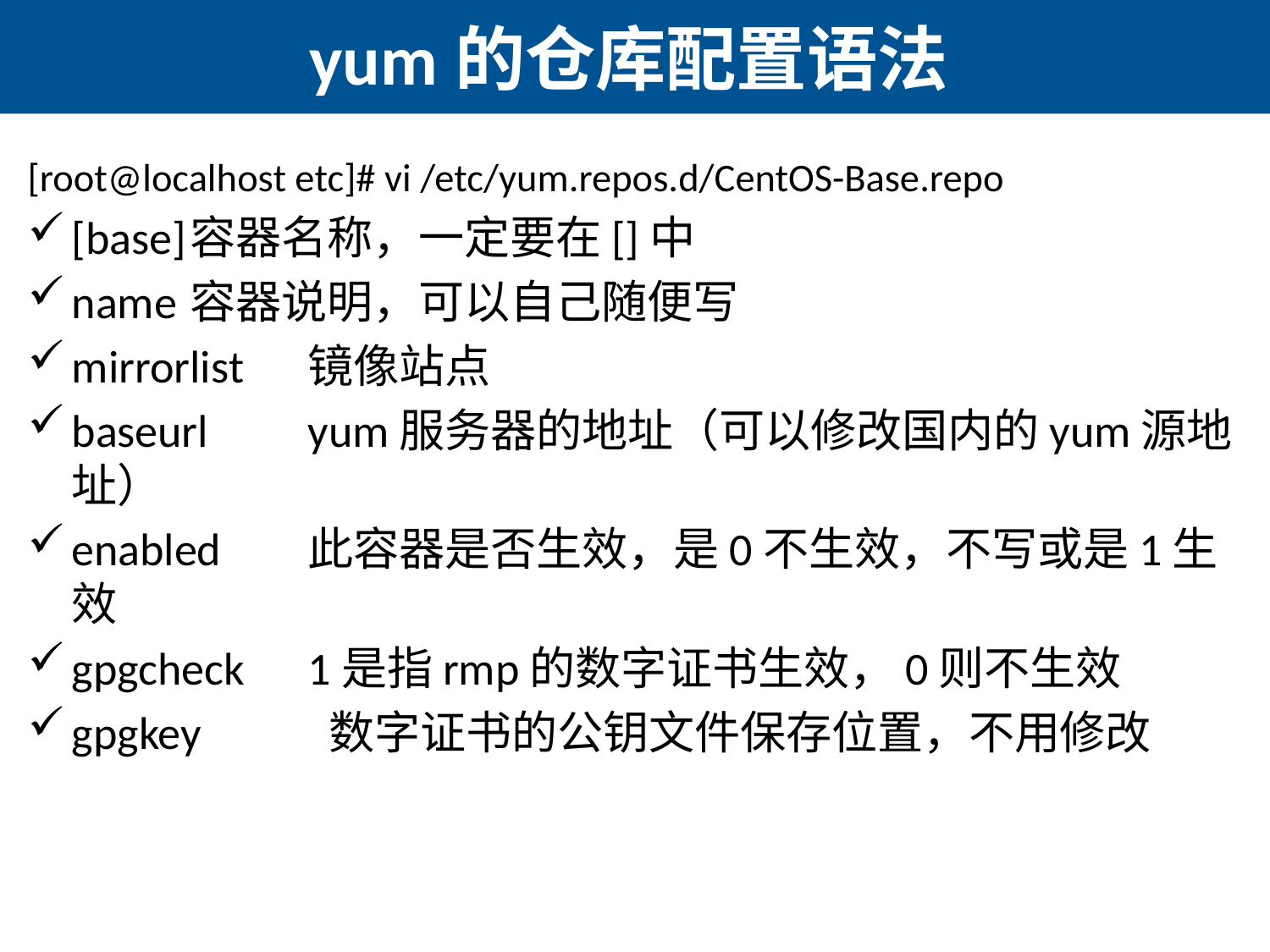

# yum的仓库配置语法
[root@localhost etc]# vi /etc/yum.repos.d/CentOS-Base.repo
[base]	容器名称，一定要在[]中
name	容器说明，可以自己随便写
mirrorlist	镜像站点
baseurl	yum服务器的地址（可以修改国内的yum源地址）
enabled	此容器是否生效，是0不生效，不写或是1生效
gpgcheck	1是指rmp的数字证书生效，0则不生效
gpgkey	 数字证书的公钥文件保存位置，不用修改